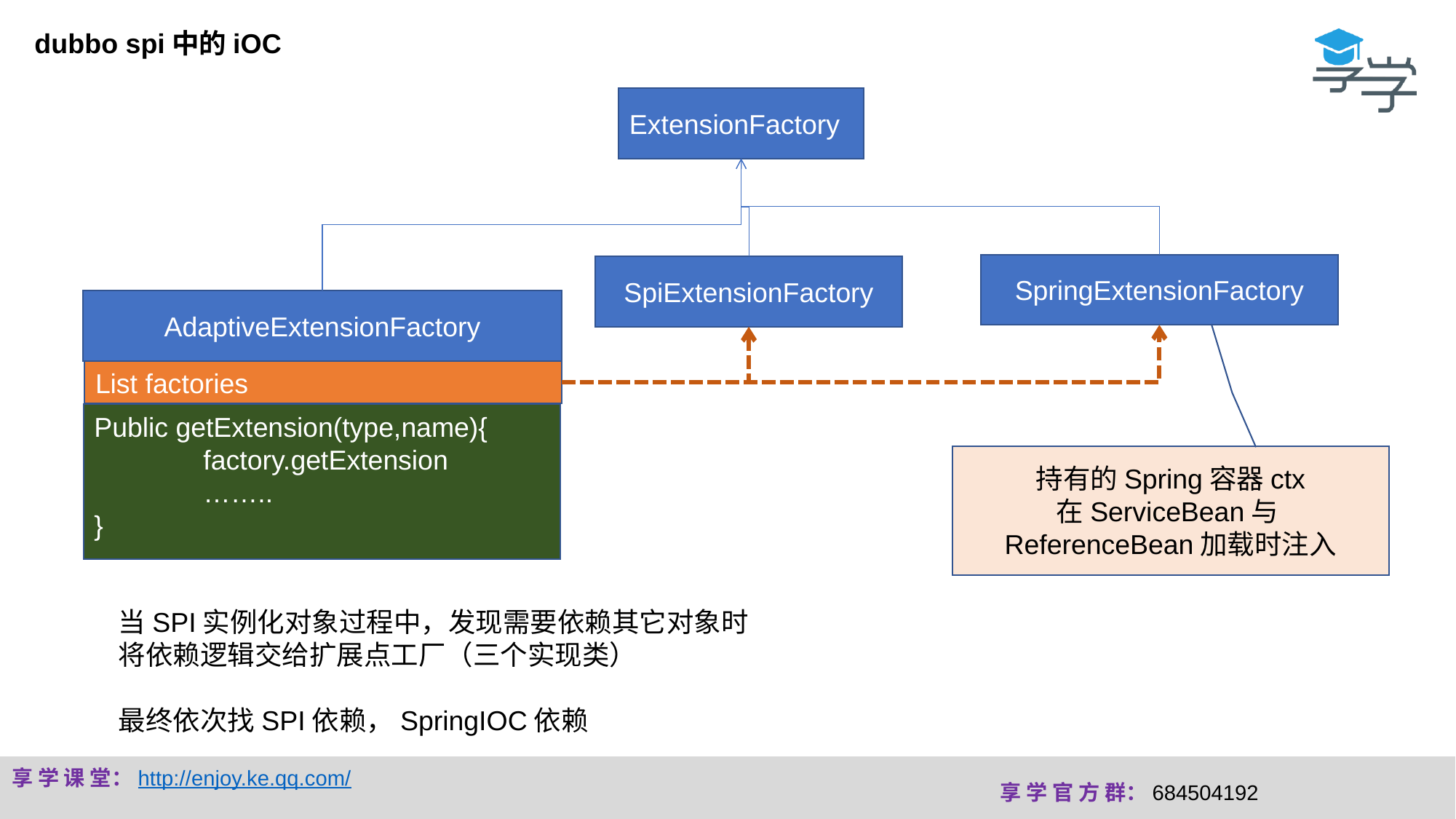

dubbo spi中的iOC
ExtensionFactory
SpringExtensionFactory
SpiExtensionFactory
AdaptiveExtensionFactory
List factories
Public getExtension(type,name){	 	factory.getExtension
	……..
}
持有的Spring容器ctx
在ServiceBean与ReferenceBean加载时注入
当SPI实例化对象过程中，发现需要依赖其它对象时
将依赖逻辑交给扩展点工厂（三个实现类）

最终依次找SPI依赖，SpringIOC依赖